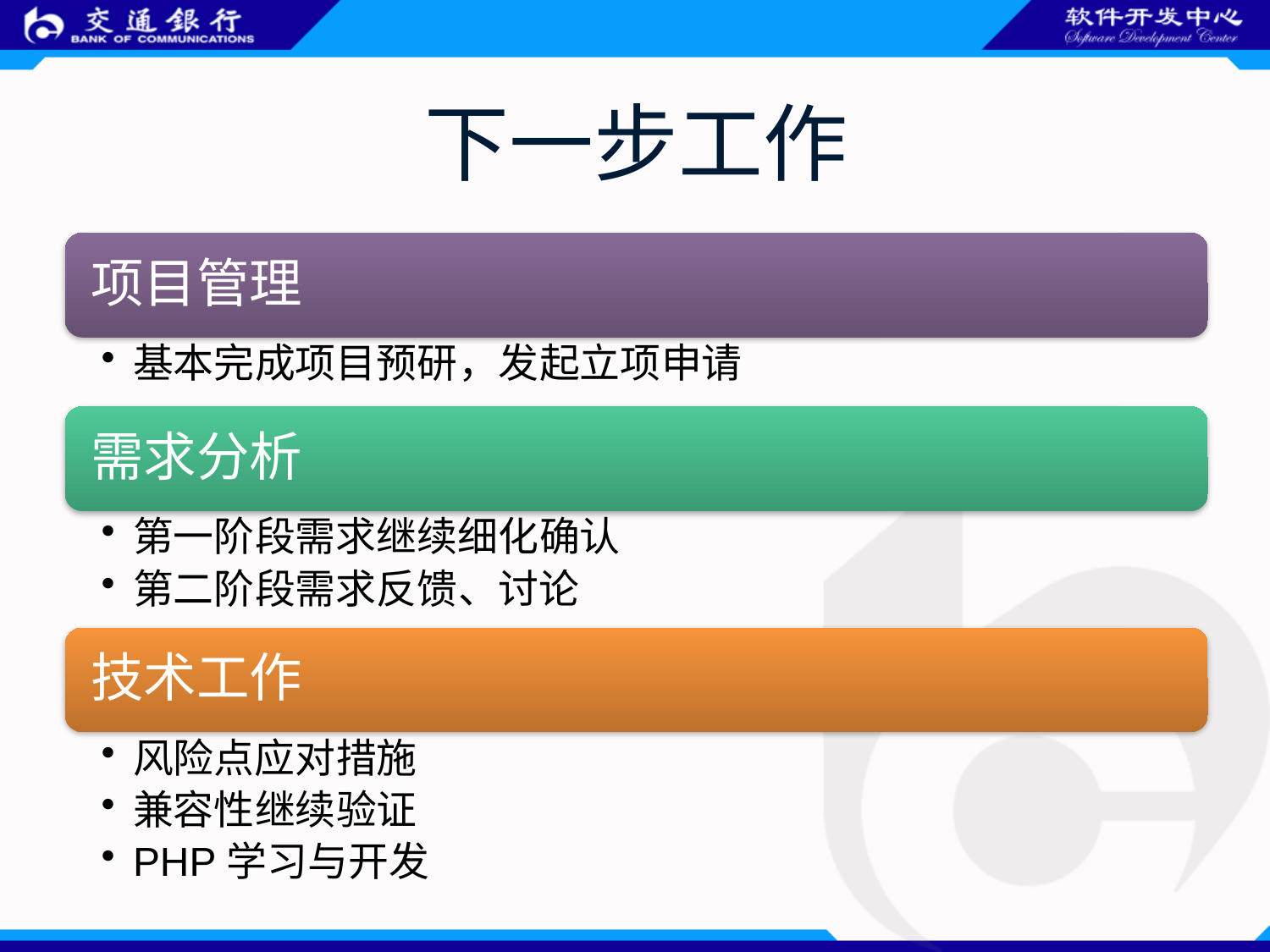

# 下一步工作
项目管理
基本完成项目预研，发起立项申请
需求分析
第一阶段需求继续细化确认
第二阶段需求反馈、讨论
技术工作
风险点应对措施
兼容性继续验证
PHP学习与开发